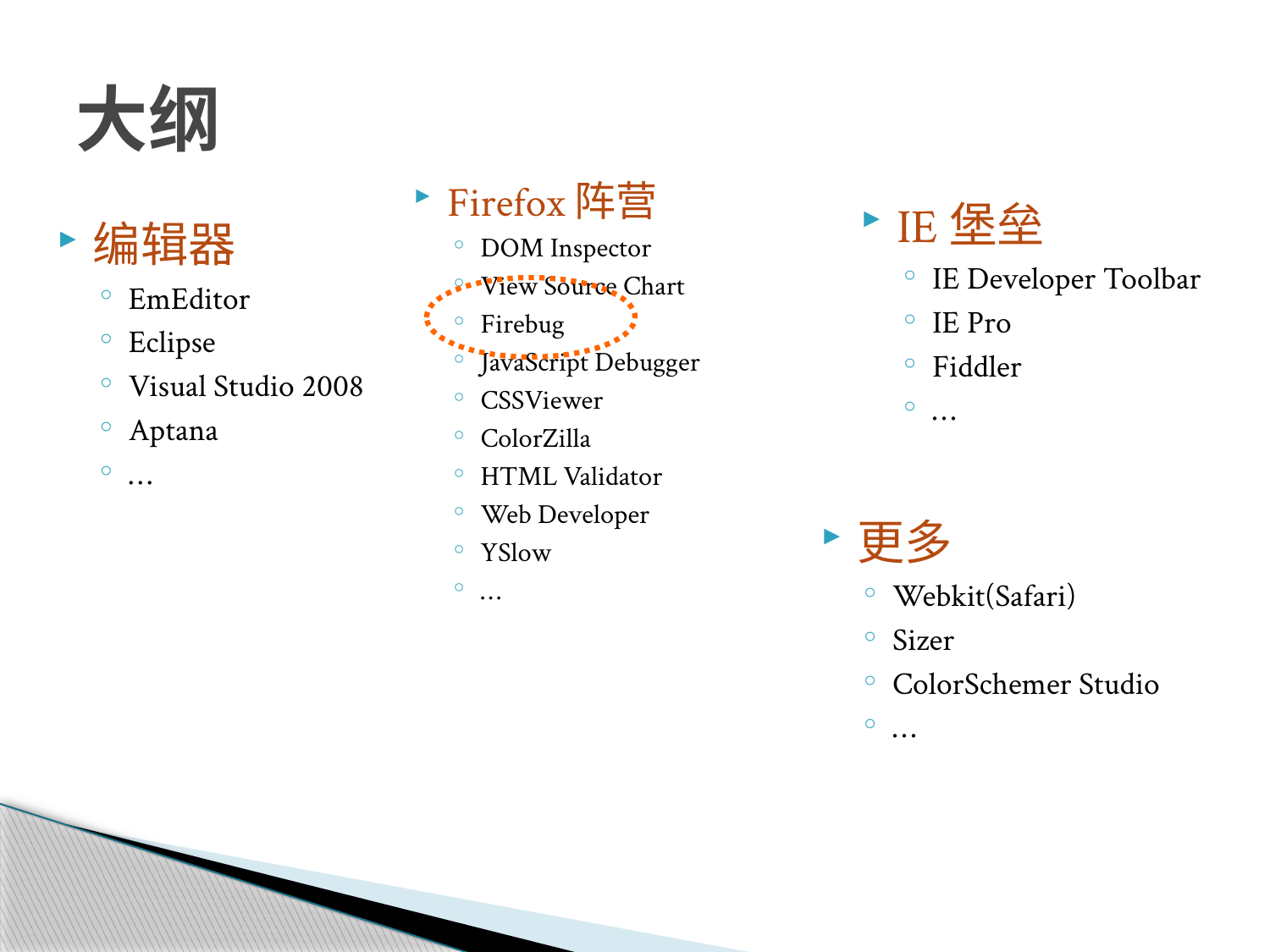

# 大纲
Firefox阵营
DOM Inspector
View Source Chart
Firebug
JavaScript Debugger
CSSViewer
ColorZilla
HTML Validator
Web Developer
YSlow
…
IE堡垒
IE Developer Toolbar
IE Pro
Fiddler
…
编辑器
EmEditor
Eclipse
Visual Studio 2008
Aptana
…

更多
Webkit(Safari)
Sizer
ColorSchemer Studio
…